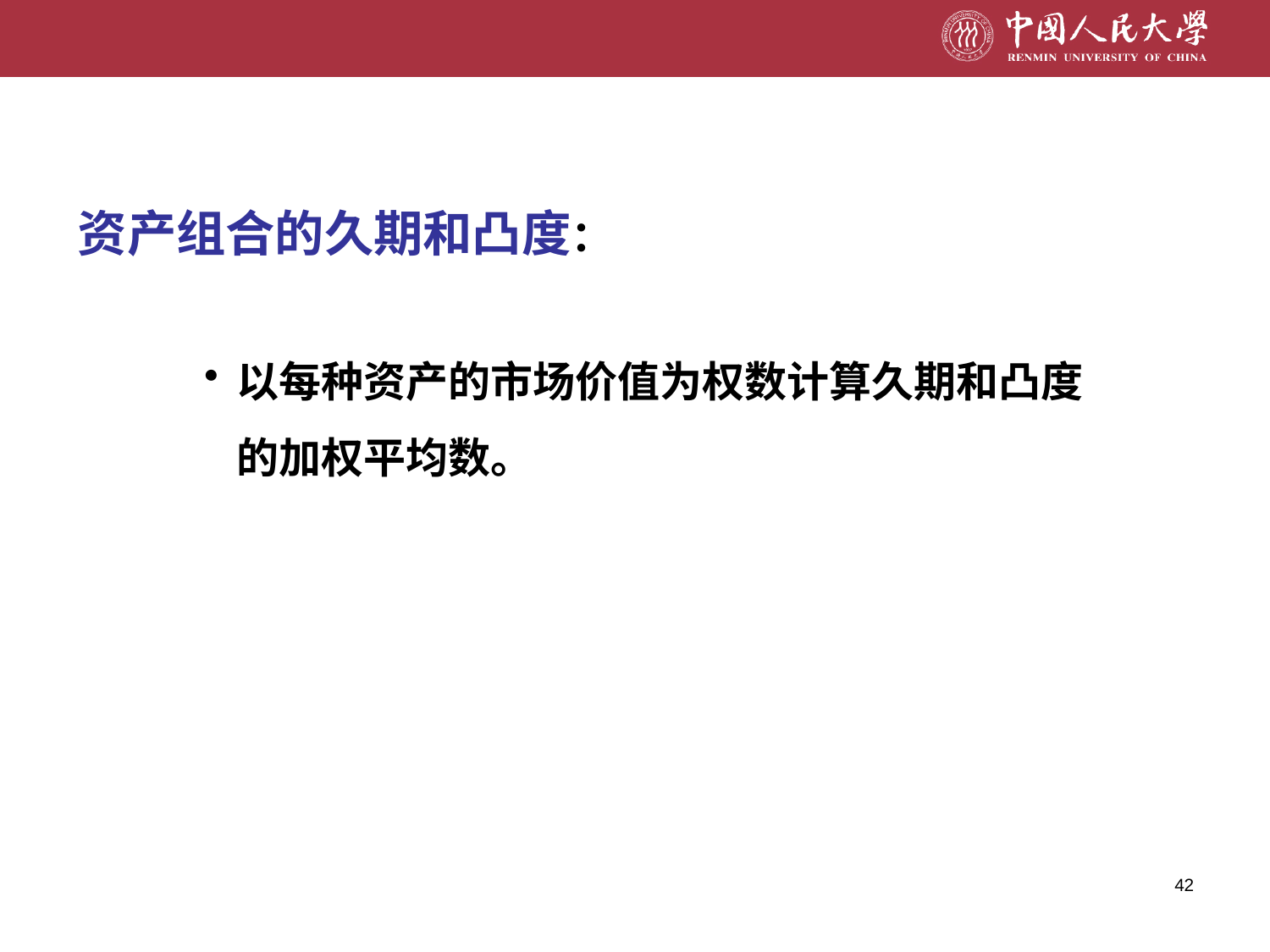

资产组合的久期和凸度：

以每种资产的市场价值为权数计算久期和凸度的加权平均数。
42